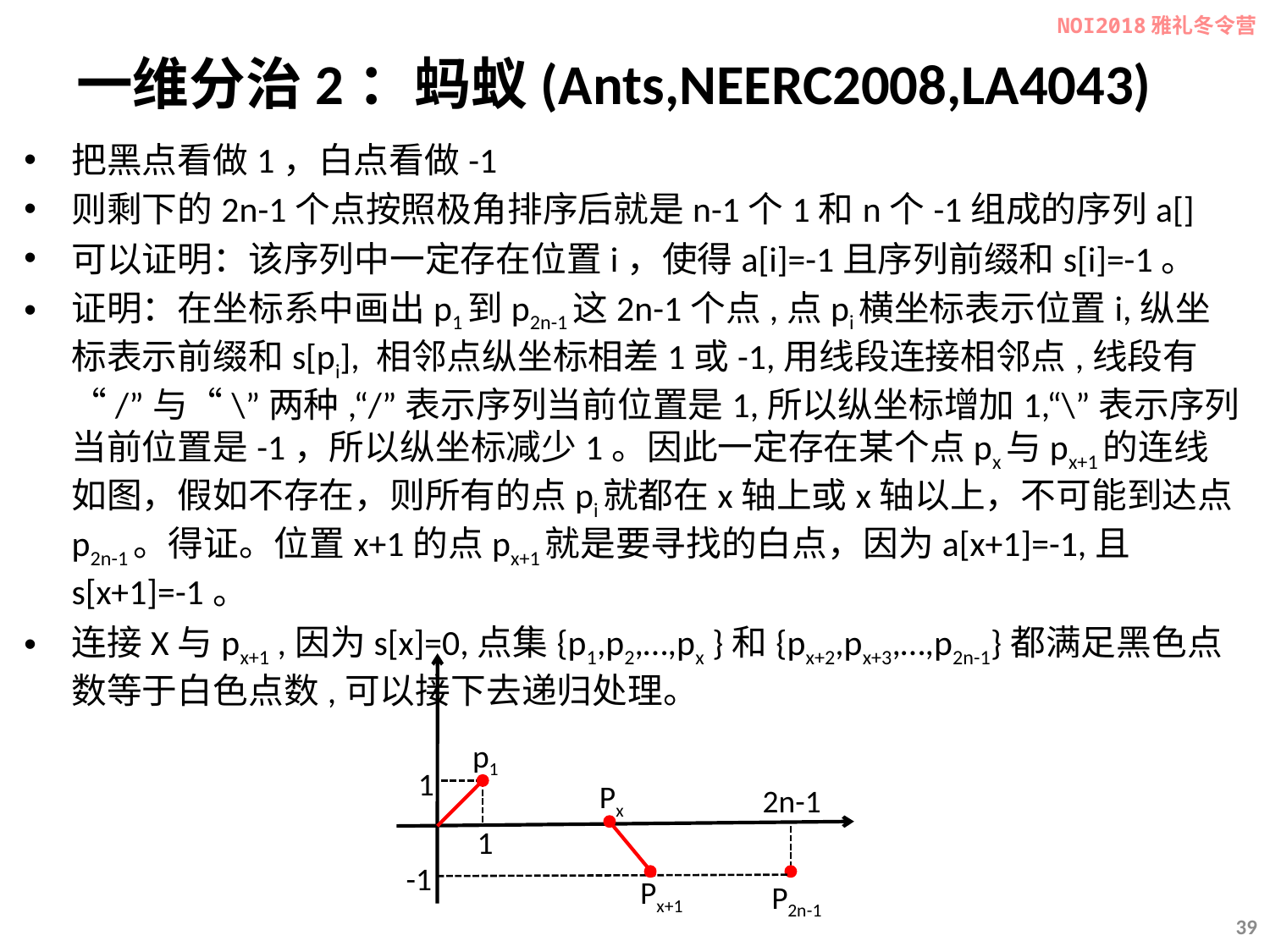

NOI2018雅礼冬令营
# 一维分治2：蚂蚁(Ants,NEERC2008,LA4043)
把黑点看做1，白点看做-1
则剩下的2n-1个点按照极角排序后就是n-1个1和n个-1组成的序列a[]
可以证明：该序列中一定存在位置i，使得a[i]=-1且序列前缀和s[i]=-1。
证明：在坐标系中画出p1到p2n-1这2n-1个点,点pi横坐标表示位置i,纵坐标表示前缀和s[pi], 相邻点纵坐标相差1或-1,用线段连接相邻点,线段有“/”与“\”两种,“/”表示序列当前位置是1,所以纵坐标增加1,“\”表示序列当前位置是-1，所以纵坐标减少1。因此一定存在某个点px与px+1的连线如图，假如不存在，则所有的点pi就都在x轴上或x轴以上，不可能到达点p2n-1。得证。位置x+1的点px+1就是要寻找的白点，因为a[x+1]=-1,且s[x+1]=-1。
连接X与px+1 ,因为s[x]=0,点集{p1,p2,…,px }和{px+2,px+3,…,p2n-1}都满足黑色点数等于白色点数,可以接下去递归处理。
p1
1
Px
2n-1

1

-1
Px+1

P2n-1
39